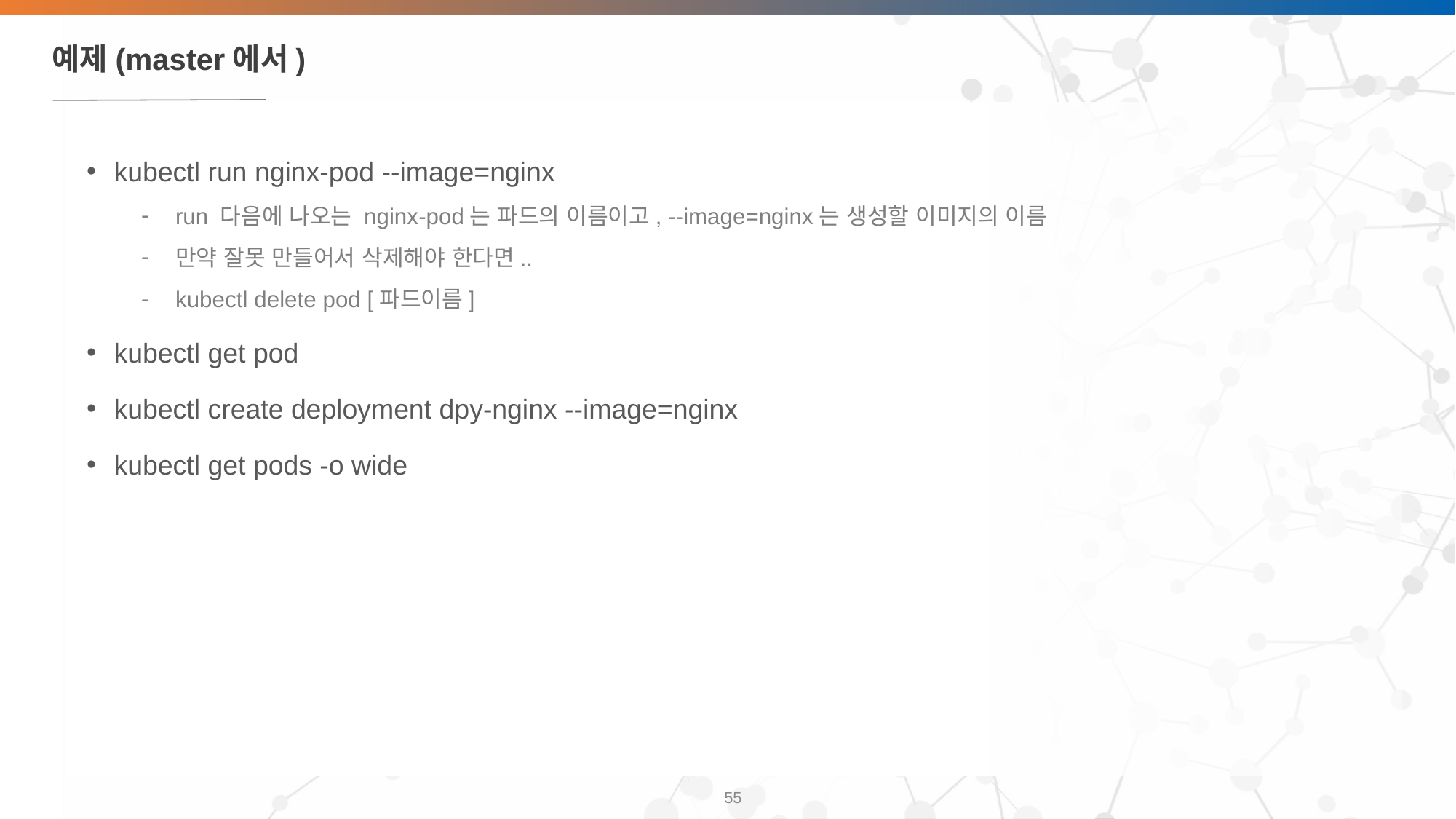

# 예제(master에서)

kubectl run nginx-pod --image=nginx
run 다음에 나오는 nginx-pod는 파드의 이름이고, --image=nginx는 생성할 이미지의 이름
만약 잘못 만들어서 삭제해야 한다면..
kubectl delete pod [파드이름]
kubectl get pod
kubectl create deployment dpy-nginx --image=nginx
kubectl get pods -o wide
55